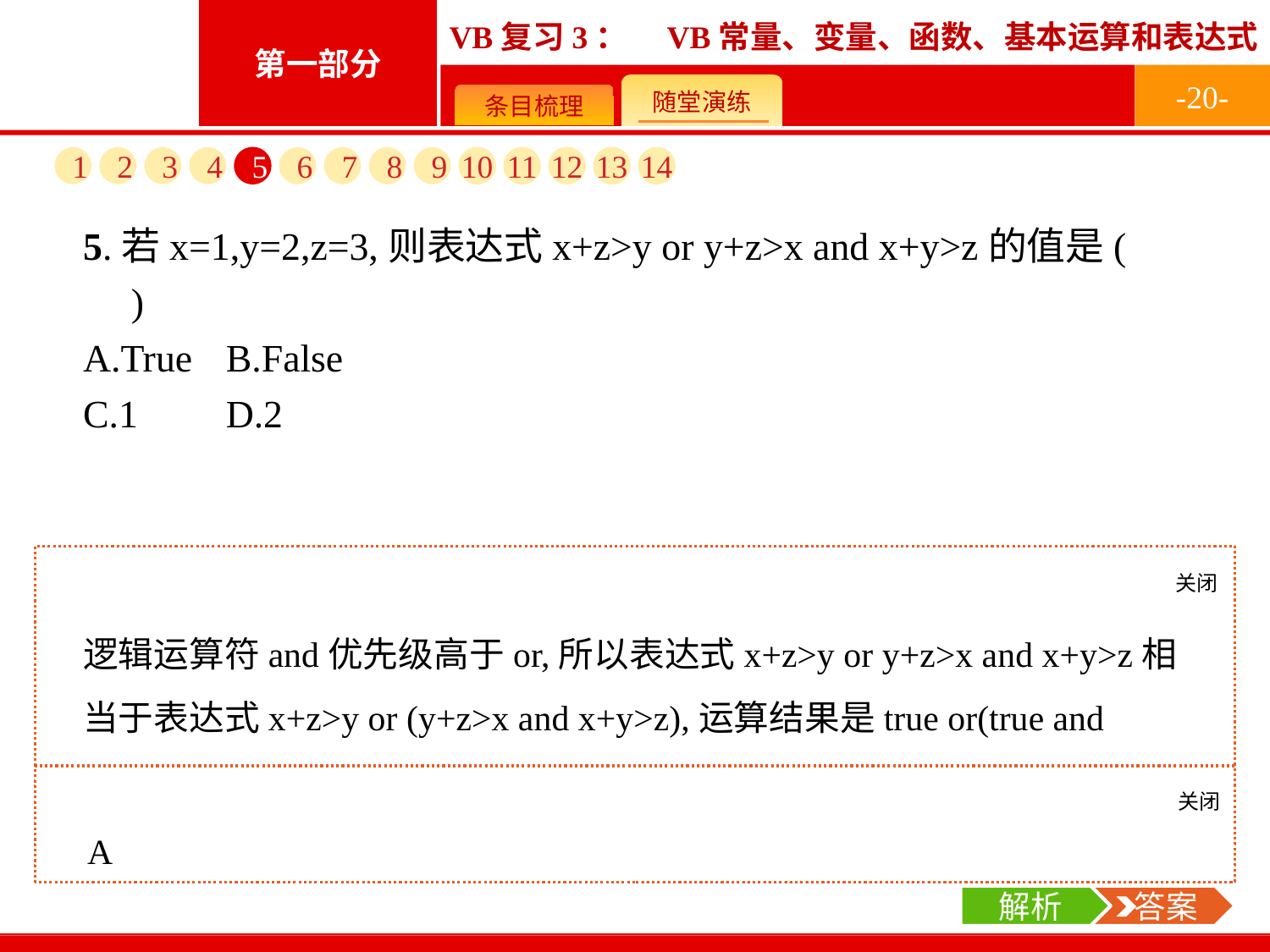

-20-
1
2
3
4
5
6
7
8
9
10
11
12
13
14
5.若x=1,y=2,z=3,则表达式x+z>y or y+z>x and x+y>z的值是(　　)
A.True	B.False
C.1	D.2

关闭
解析

逻辑运算符and优先级高于or,所以表达式x+z>y or y+z>x and x+y>z相当于表达式x+z>y or (y+z>x and x+y>z),运算结果是true or(true and false)=true。

关闭
解析
  答案

A
解析
  答案